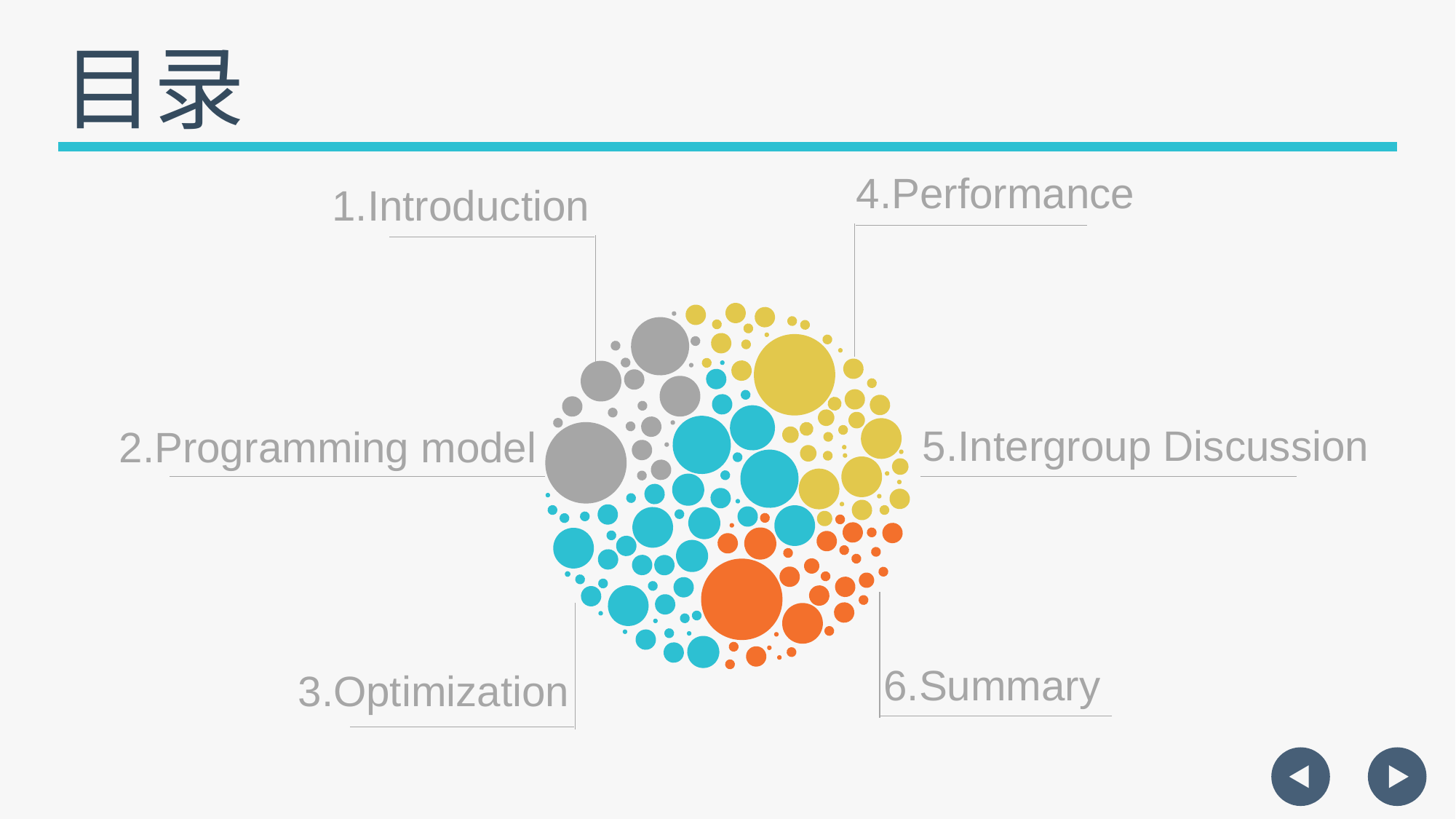

目录
4.Performance
1.Introduction

5.Intergroup Discussion
2.Programming model

6.Summary

3.Optimization